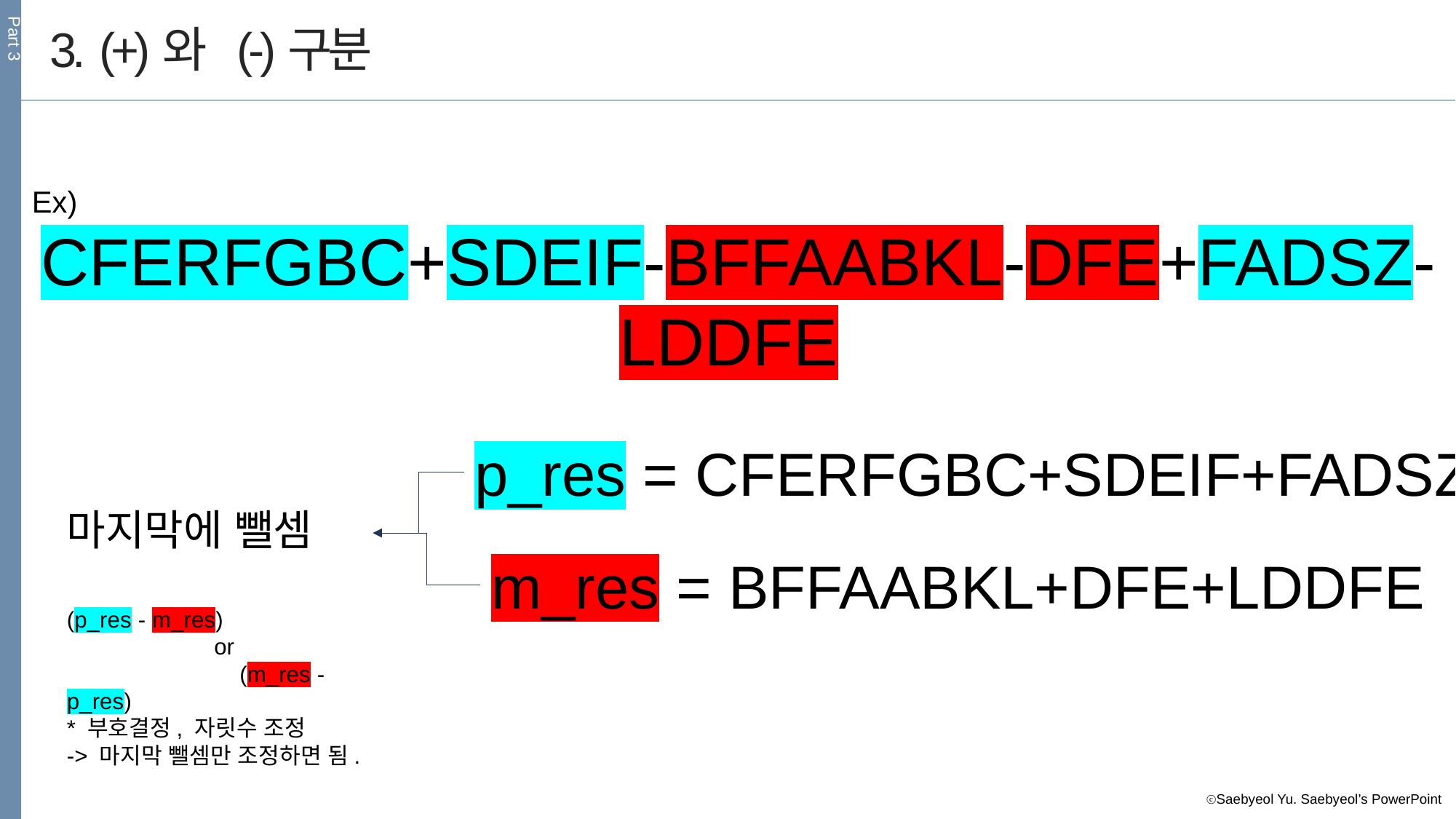

Part 3
3.  (+)와  (-)구분
Ex)
CFERFGBC+SDEIF-BFFAABKL-DFE+FADSZ-LDDFE
p_res = CFERFGBC+SDEIF+FADSZ
마지막에 뺄셈

(p_res - m_res)
	      or
	          (m_res - p_res)
* 부호결정, 자릿수 조정
-> 마지막 뺄셈만 조정하면 됨.

m_res = BFFAABKL+DFE+LDDFE